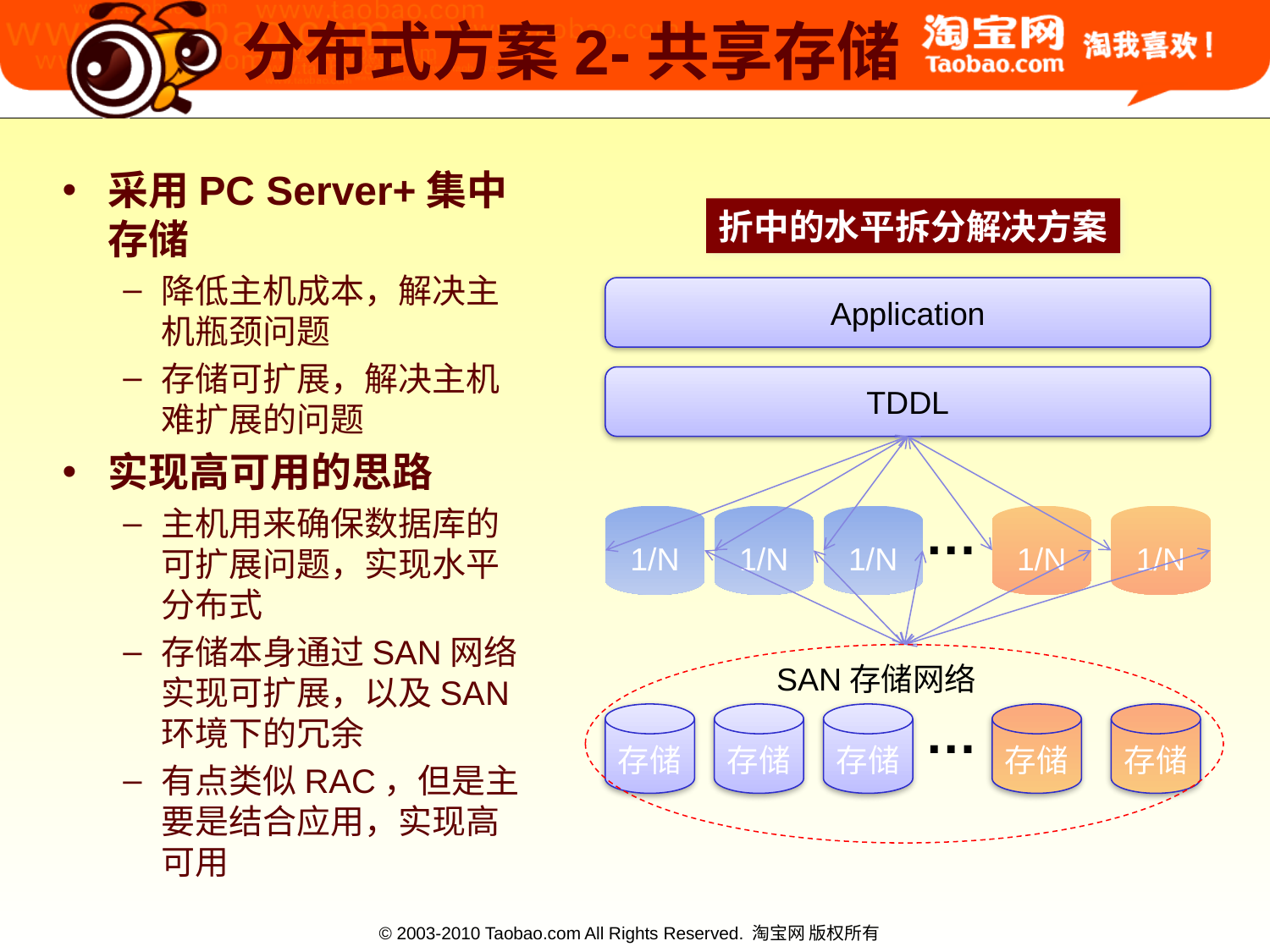

分布式方案2-共享存储
采用PC Server+集中存储
降低主机成本，解决主机瓶颈问题
存储可扩展，解决主机难扩展的问题
实现高可用的思路
主机用来确保数据库的可扩展问题，实现水平分布式
存储本身通过SAN网络实现可扩展，以及SAN环境下的冗余
有点类似RAC，但是主要是结合应用，实现高可用

折中的水平拆分解决方案
Application
TDDL
…
1/N
1/N
1/N
1/N
1/N

SAN存储网络
…
存储
存储

存储

存储

存储